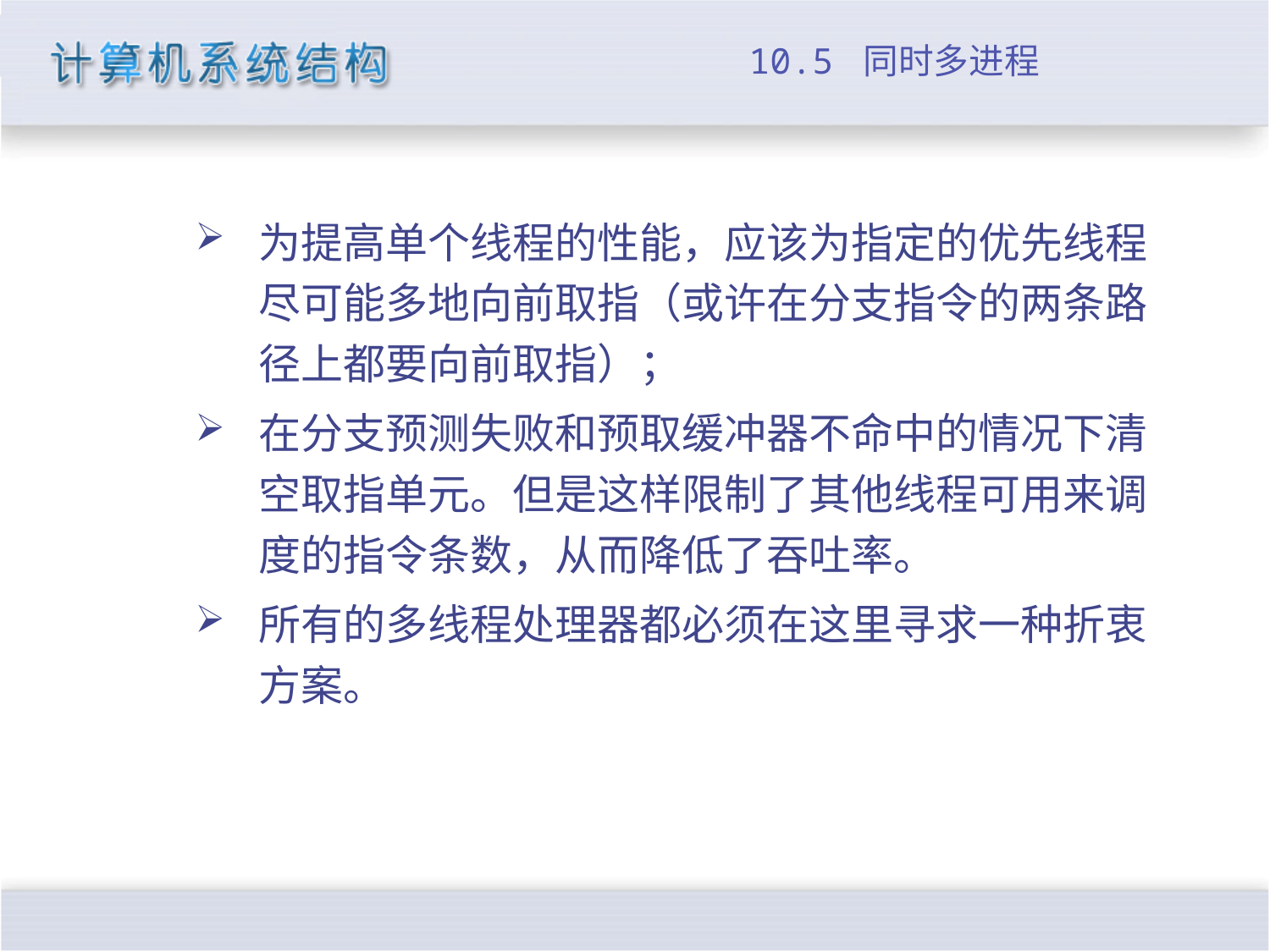

# 10.5 同时多进程
为提高单个线程的性能，应该为指定的优先线程尽可能多地向前取指（或许在分支指令的两条路径上都要向前取指）；
在分支预测失败和预取缓冲器不命中的情况下清空取指单元。但是这样限制了其他线程可用来调度的指令条数，从而降低了吞吐率。
所有的多线程处理器都必须在这里寻求一种折衷方案。